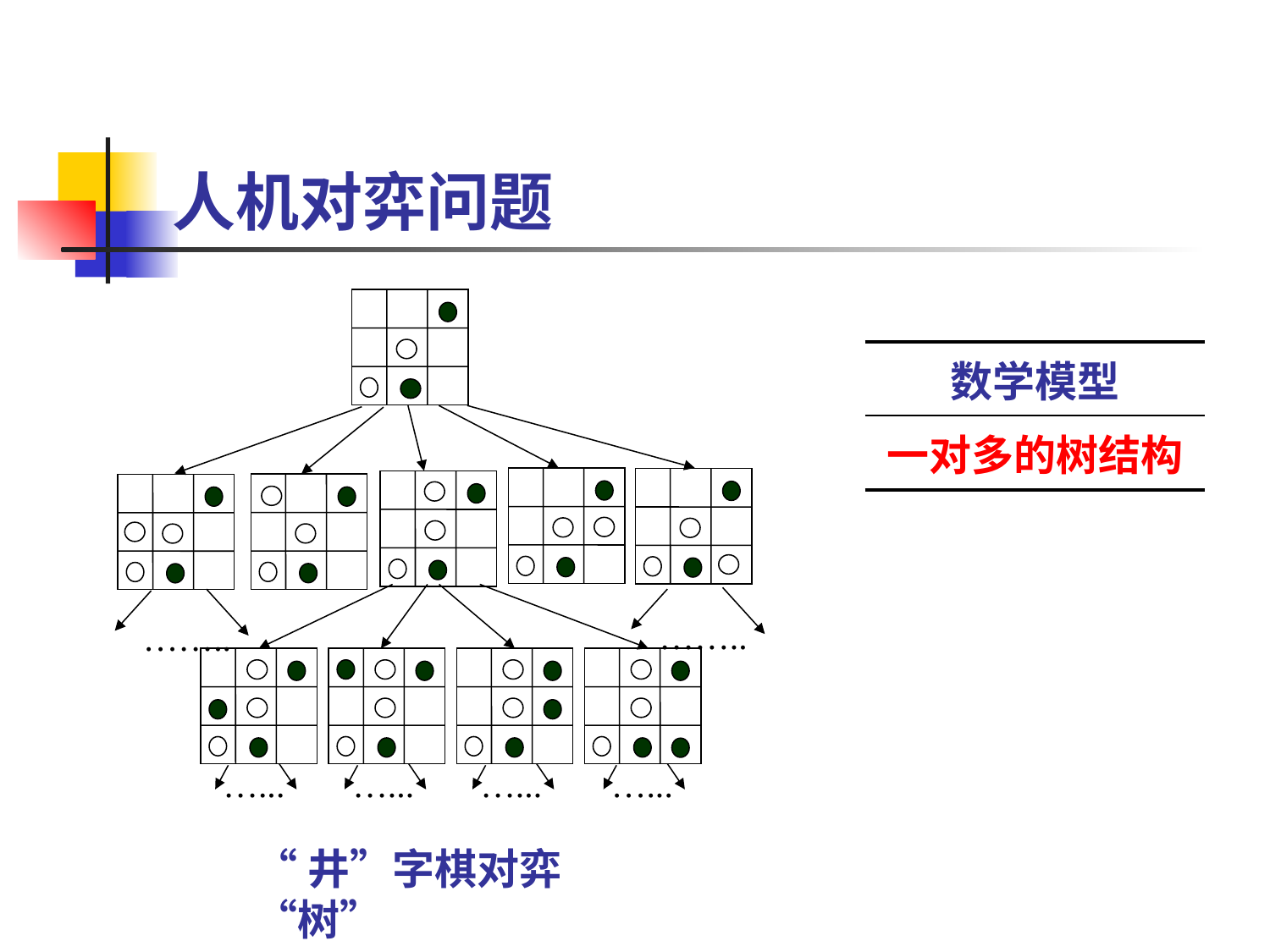

# 人机对弈问题

……..

……..
…...

…...

…...

…...

| 数学模型 |
| --- |
| 一对多的树结构 |
“井”字棋对弈“树”